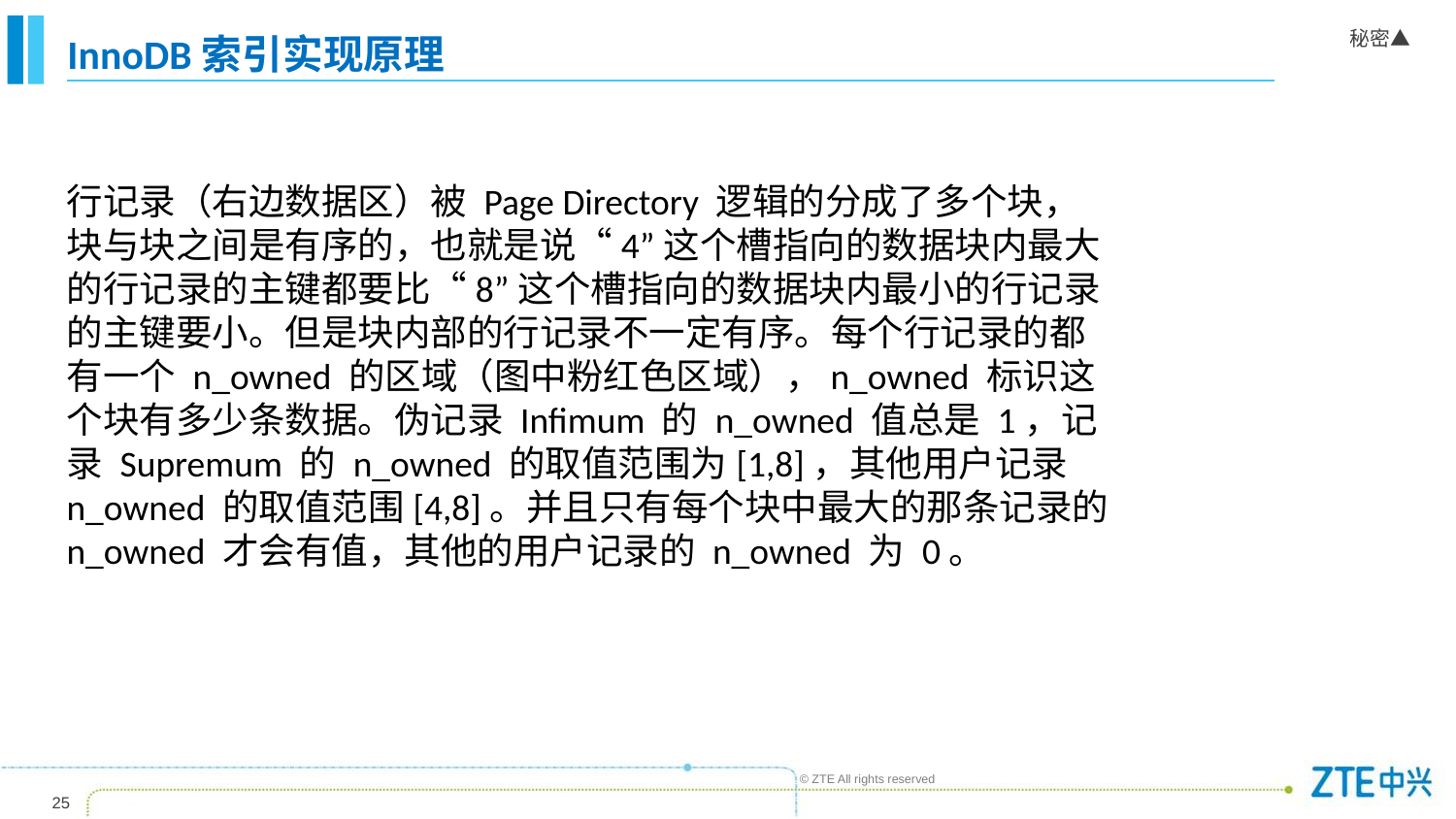

# InnoDB索引实现原理

行记录（右边数据区）被 Page Directory 逻辑的分成了多个块，块与块之间是有序的，也就是说“4”这个槽指向的数据块内最大的行记录的主键都要比“8”这个槽指向的数据块内最小的行记录的主键要小。但是块内部的行记录不一定有序。每个行记录的都有一个 n_owned 的区域（图中粉红色区域），n_owned 标识这个块有多少条数据。伪记录 Infimum 的 n_owned 值总是 1，记录 Supremum 的 n_owned 的取值范围为[1,8]，其他用户记录 n_owned 的取值范围[4,8]。并且只有每个块中最大的那条记录的 n_owned 才会有值，其他的用户记录的 n_owned 为 0。